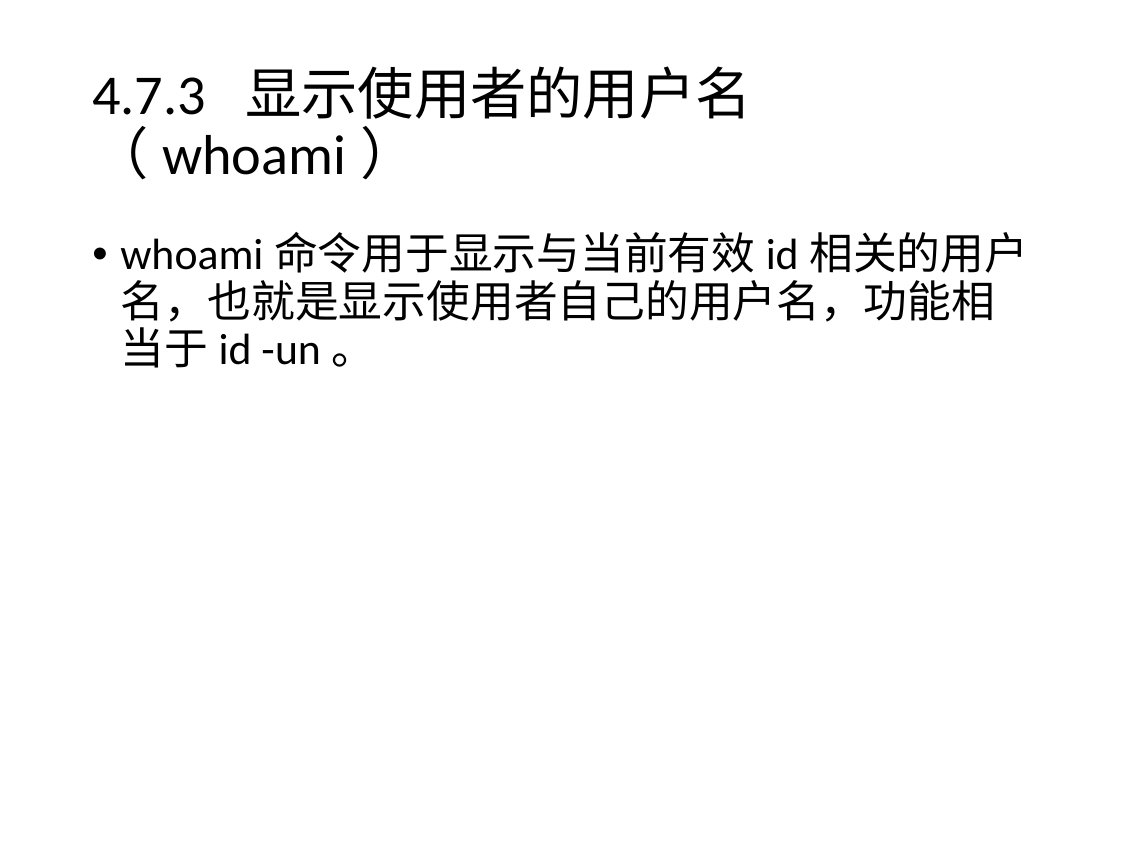

# 4.7.3  显示使用者的用户名（whoami）
whoami命令用于显示与当前有效id相关的用户名，也就是显示使用者自己的用户名，功能相当于id -un。